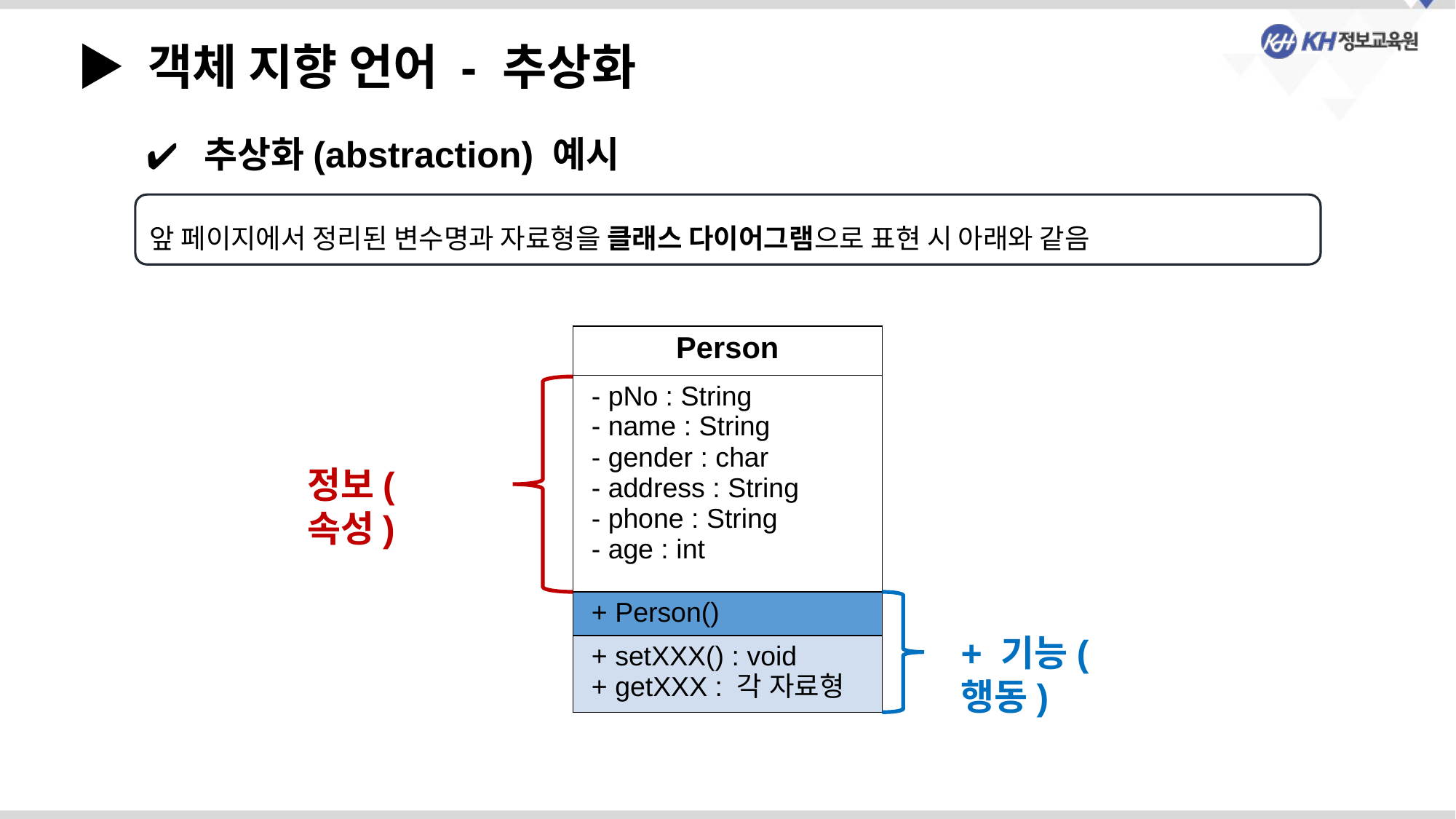

▶ 객체 지향 언어 - 추상화
 추상화(abstraction) 예시
앞 페이지에서 정리된 변수명과 자료형을 클래스 다이어그램으로 표현 시 아래와 같음
| Person |
| --- |
| - pNo : String - name : String - gender : char - address : String - phone : String - age : int |

정보(속성)

+ 기능(행동)
| + Person() |
| --- |
| + setXXX() : void + getXXX : 각 자료형 |